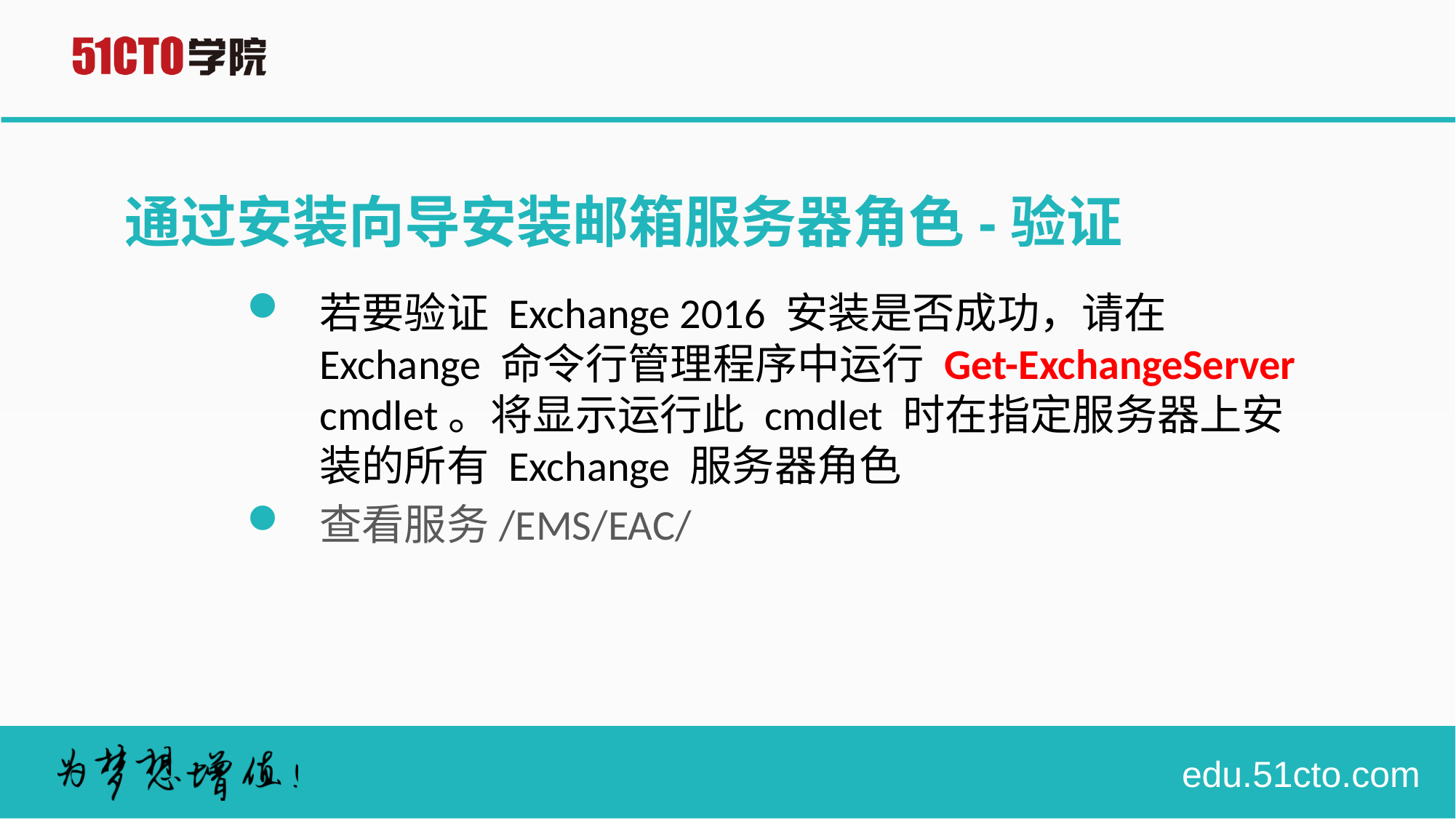

# 通过安装向导安装邮箱服务器角色-验证
若要验证 Exchange 2016 安装是否成功，请在 Exchange 命令行管理程序中运行 Get-ExchangeServer cmdlet。将显示运行此 cmdlet 时在指定服务器上安装的所有 Exchange 服务器角色
查看服务/EMS/EAC/